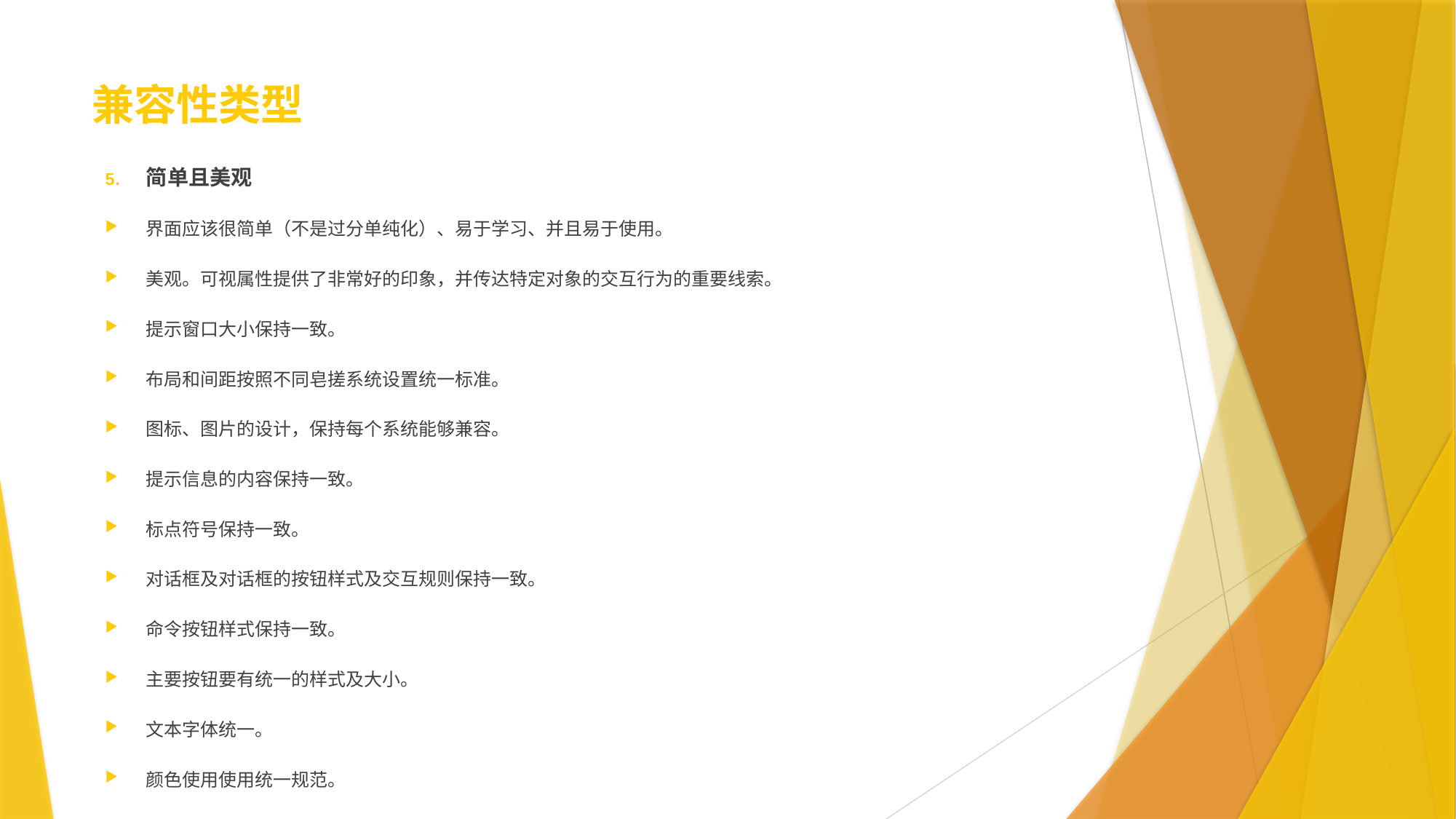

# 兼容性类型
简单且美观
界面应该很简单（不是过分单纯化）、易于学习、并且易于使用。
美观。可视属性提供了非常好的印象，并传达特定对象的交互行为的重要线索。
提示窗口大小保持一致。
布局和间距按照不同皂搓系统设置统一标准。
图标、图片的设计，保持每个系统能够兼容。
提示信息的内容保持一致。
标点符号保持一致。
对话框及对话框的按钮样式及交互规则保持一致。
命令按钮样式保持一致。
主要按钮要有统一的样式及大小。
文本字体统一。
颜色使用使用统一规范。